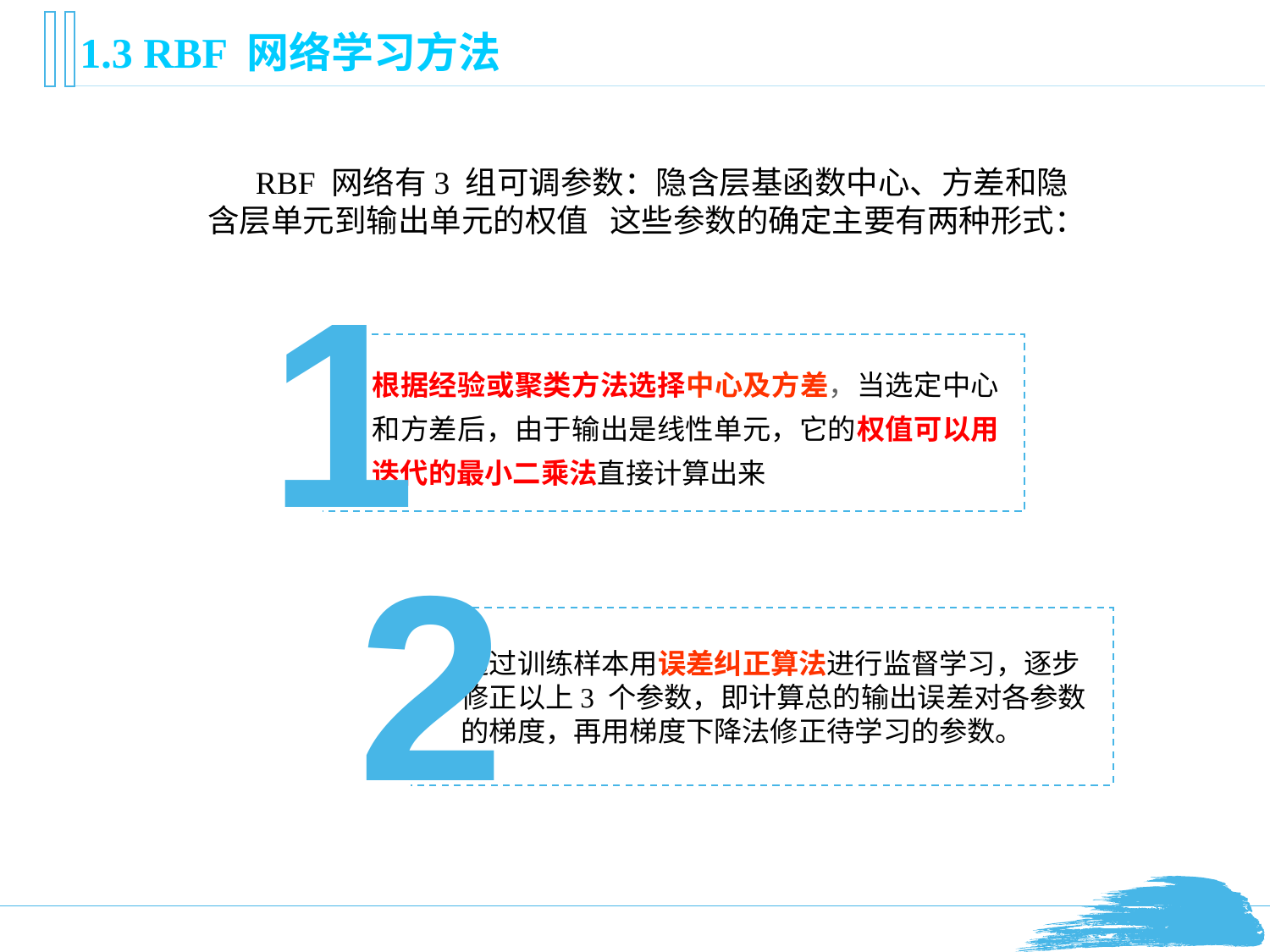

1.3 RBF 网络学习方法
      RBF 网络有3 组可调参数：隐含层基函数中心、方差和隐含层单元到输出单元的权值   这些参数的确定主要有两种形式：
1
根据经验或聚类方法选择中心及方差，当选定中心和方差后，由于输出是线性单元，它的权值可以用迭代的最小二乘法直接计算出来
2
通过训练样本用误差纠正算法进行监督学习，逐步修正以上3 个参数，即计算总的输出误差对各参数的梯度，再用梯度下降法修正待学习的参数。